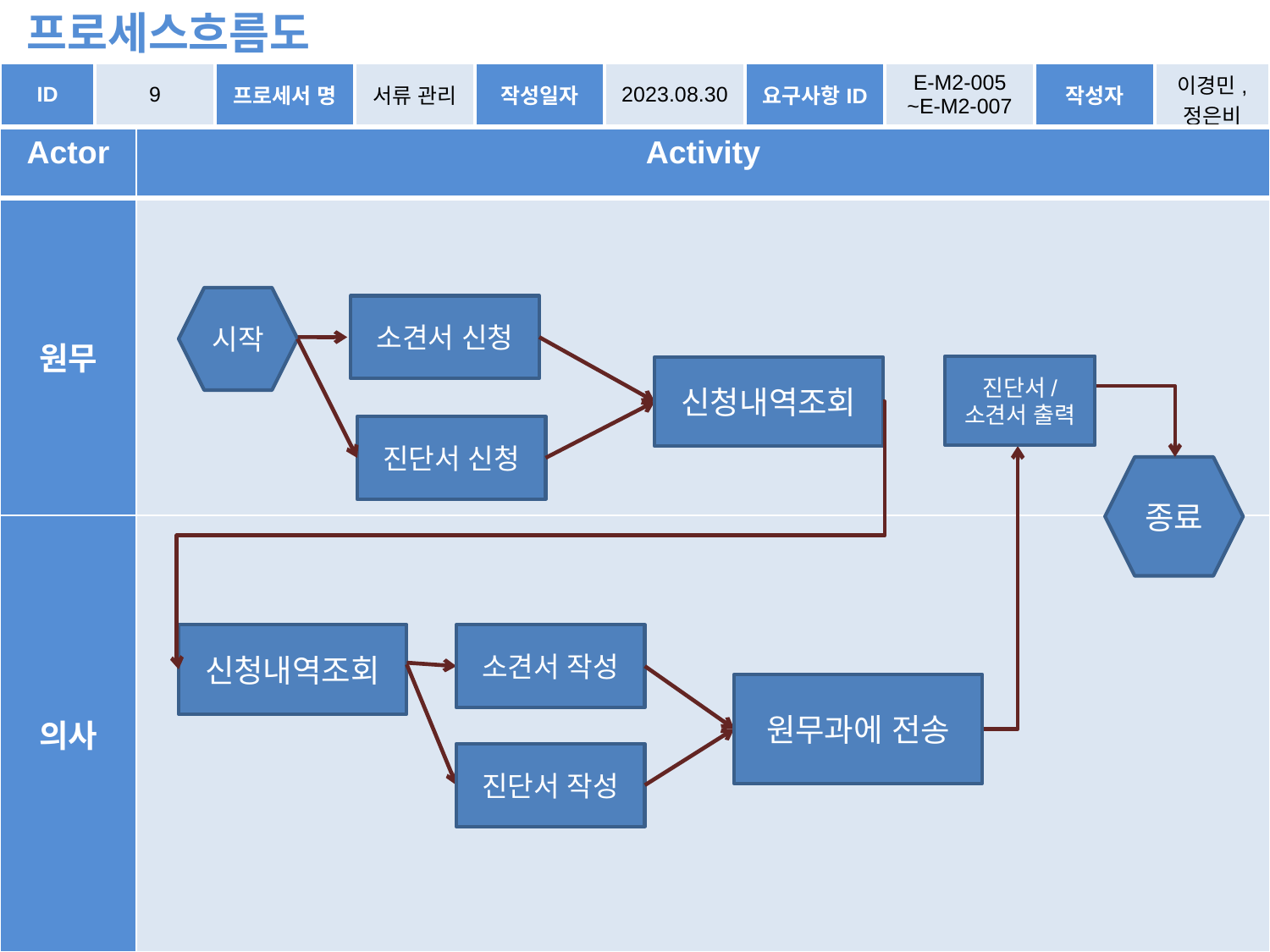

프로세스흐름도
| ID | 9 | 프로세서 명 | 서류 관리 | 작성일자 | 2023.08.30 | 요구사항ID | E-M2-005 ~E-M2-007 | 작성자 | 이경민, 정은비 |
| --- | --- | --- | --- | --- | --- | --- | --- | --- | --- |
| Actor | Activity |
| --- | --- |
| 원무 |  |
| 의사 |  |
시작
소견서 신청
진단서/
소견서 출력
신청내역조회
진단서 신청
종료
신청내역조회
소견서 작성
원무과에 전송
진단서 작성